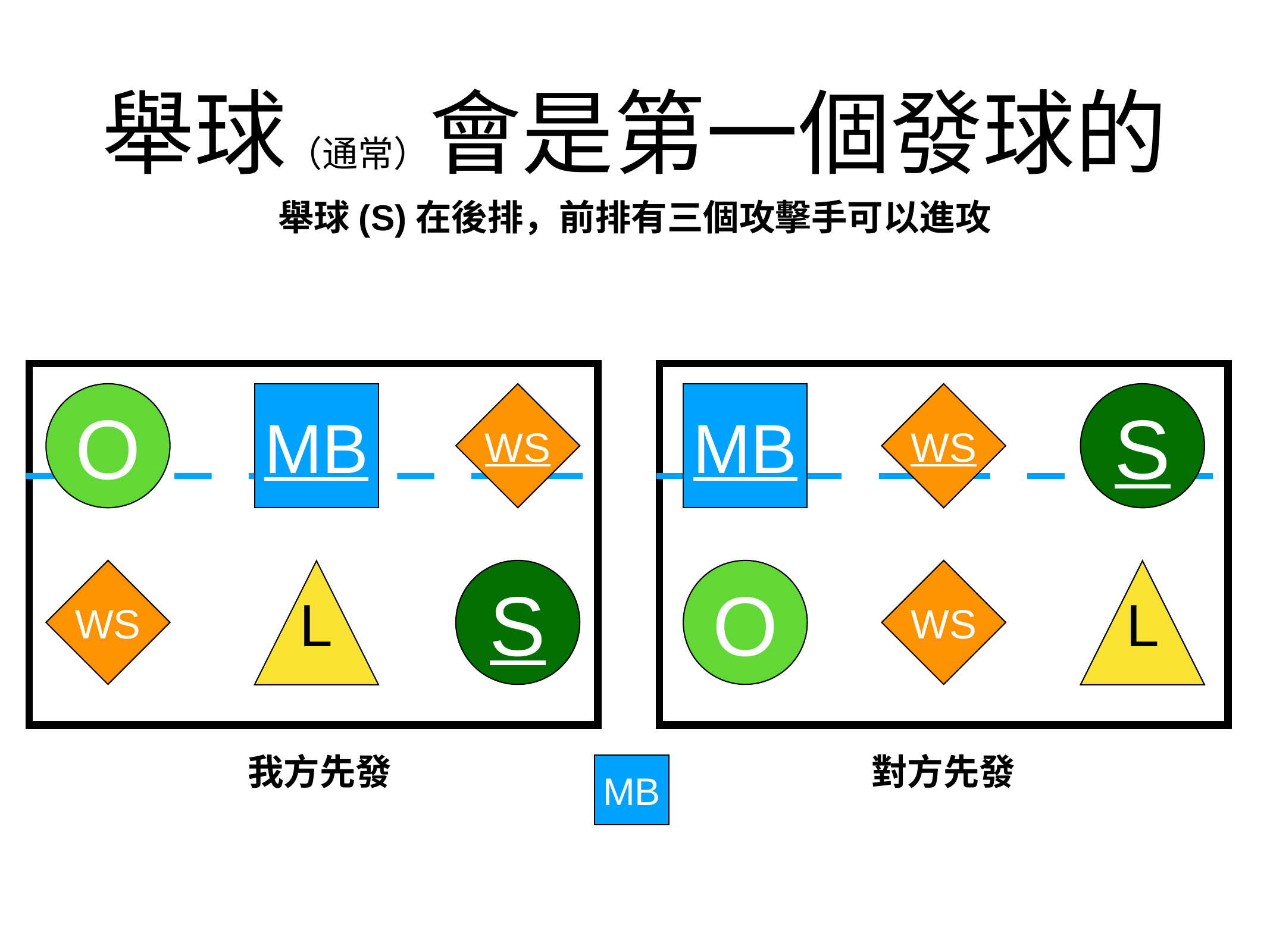

# 舉球（通常）會是第一個發球的
舉球(S)在後排，前排有三個攻擊手可以進攻

O
MB
WS
MB
WS
S

WS
S
O
WS
L
L
我方先發
對方先發
MB